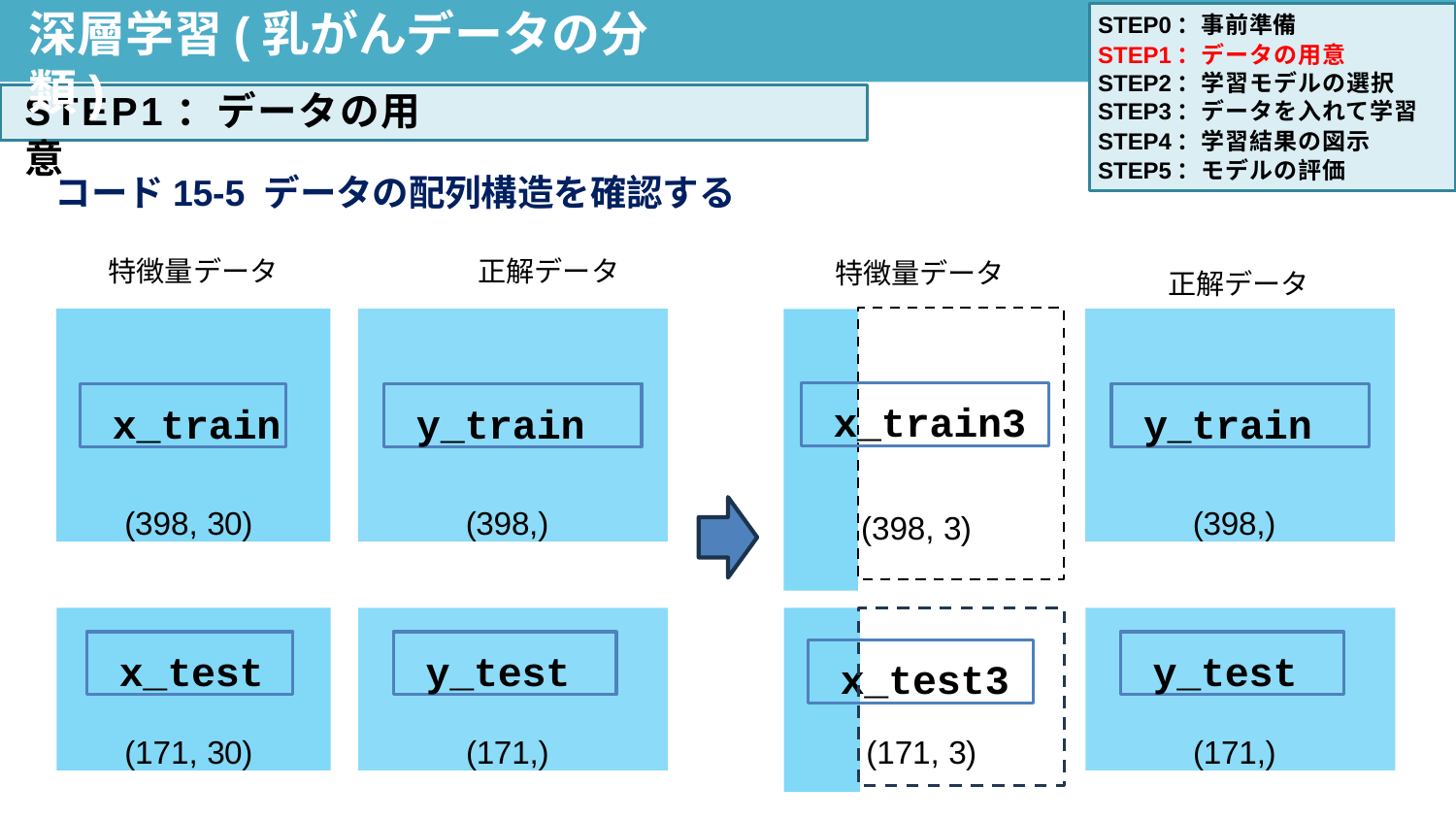

# 深層学習(乳がんデータの分類)
STEP0：事前準備
STEP1：データの用意 STEP2：学習モデルの選択

STEP1：データの用意
STEP3：データを入れて学習 STEP4：学習結果の図示 STEP5：モデルの評価
コード15-5 データの配列構造を確認する
特徴量データ	正解データ
特徴量データ
正解データ

(398, 30)

(398,)

(398,)
x_train3
x_train
y_train
y_train

(398, 3)

(171,)

(171,)

(171, 30)

x_test
y_test
y_test
x_test3
(171, 3)